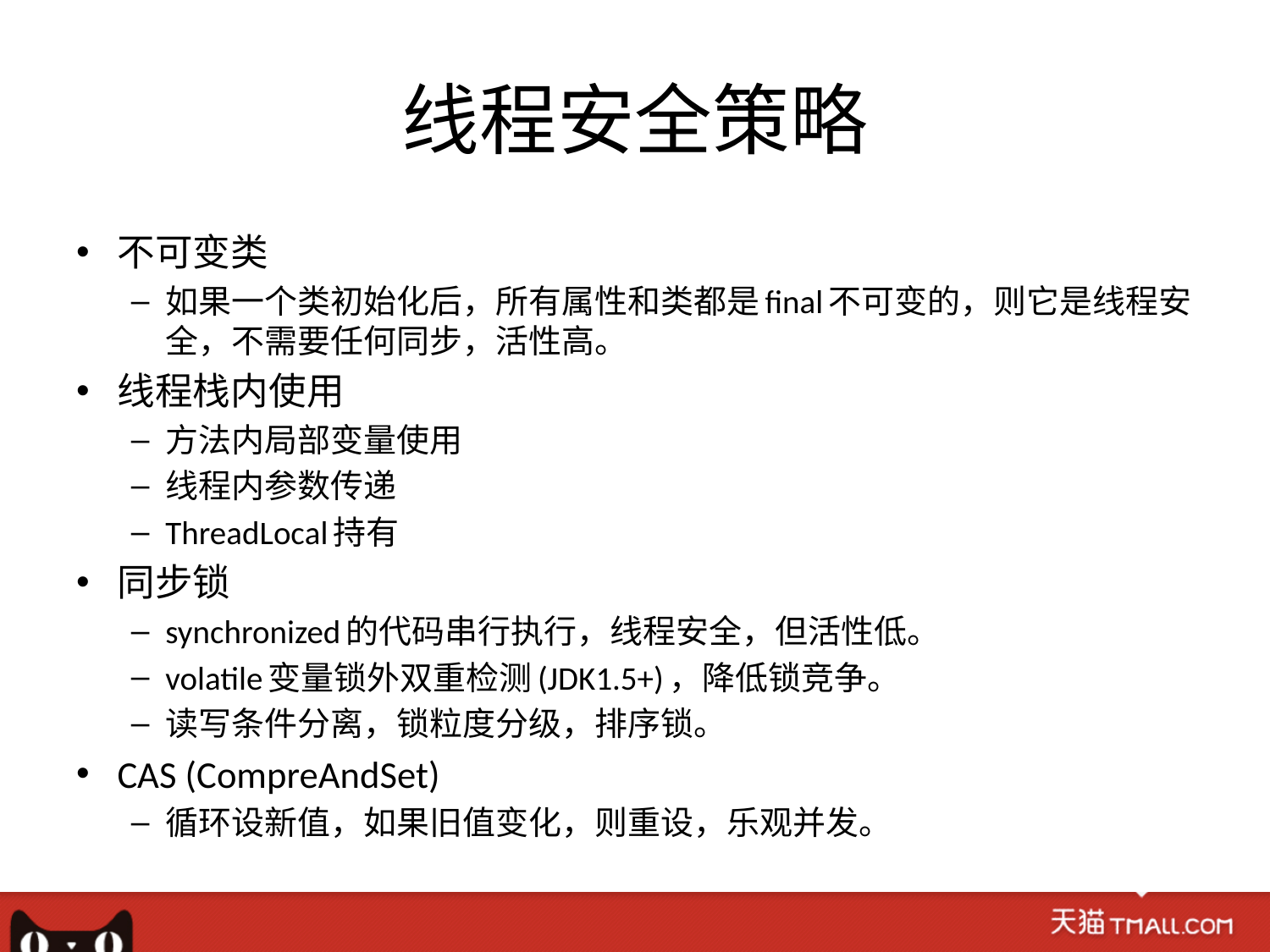

# 线程安全策略
不可变类
如果一个类初始化后，所有属性和类都是final不可变的，则它是线程安全，不需要任何同步，活性高。
线程栈内使用
方法内局部变量使用
线程内参数传递
ThreadLocal持有
同步锁
synchronized的代码串行执行，线程安全，但活性低。
volatile变量锁外双重检测(JDK1.5+)，降低锁竞争。
读写条件分离，锁粒度分级，排序锁。
CAS (CompreAndSet)
循环设新值，如果旧值变化，则重设，乐观并发。